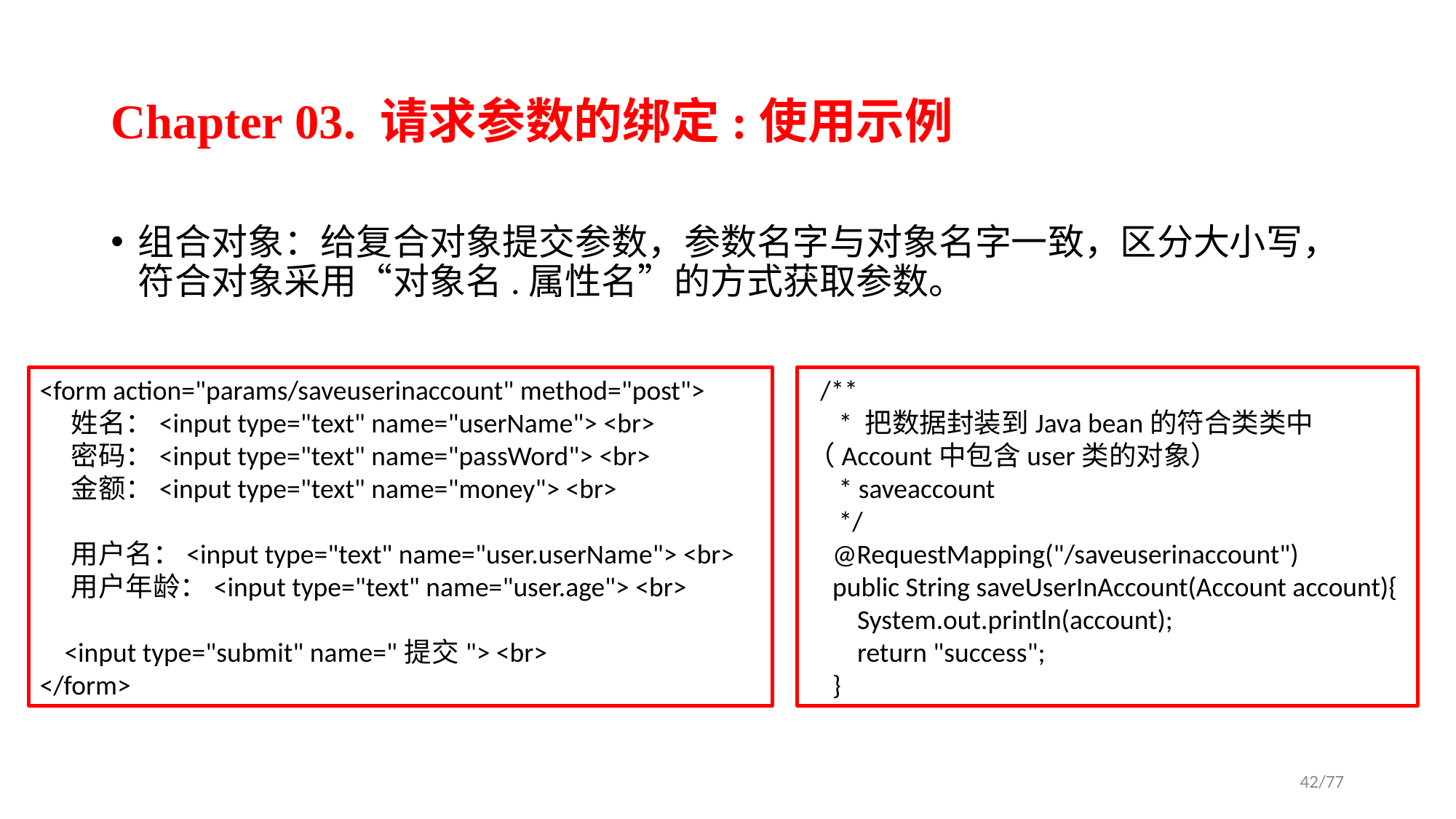

# Chapter 03. 请求参数的绑定:使用示例
组合对象：给复合对象提交参数，参数名字与对象名字一致，区分大小写，符合对象采用“对象名.属性名”的方式获取参数。

<form action="params/saveuserinaccount" method="post">
    姓名：<input type="text" name="userName"> <br>
    密码：<input type="text" name="passWord"> <br>
    金额：<input type="text" name="money"> <br>

    用户名：<input type="text" name="user.userName"> <br>
    用户年龄：<input type="text" name="user.age"> <br>

    <input type="submit" name="提交"> <br>
</form>
  /**
     * 把数据封装到Java bean的符合类类中（Account中包含user类的对象）
     * saveaccount
     */
    @RequestMapping("/saveuserinaccount")
    public String saveUserInAccount(Account account){
        System.out.println(account);
        return "success";
    }
42